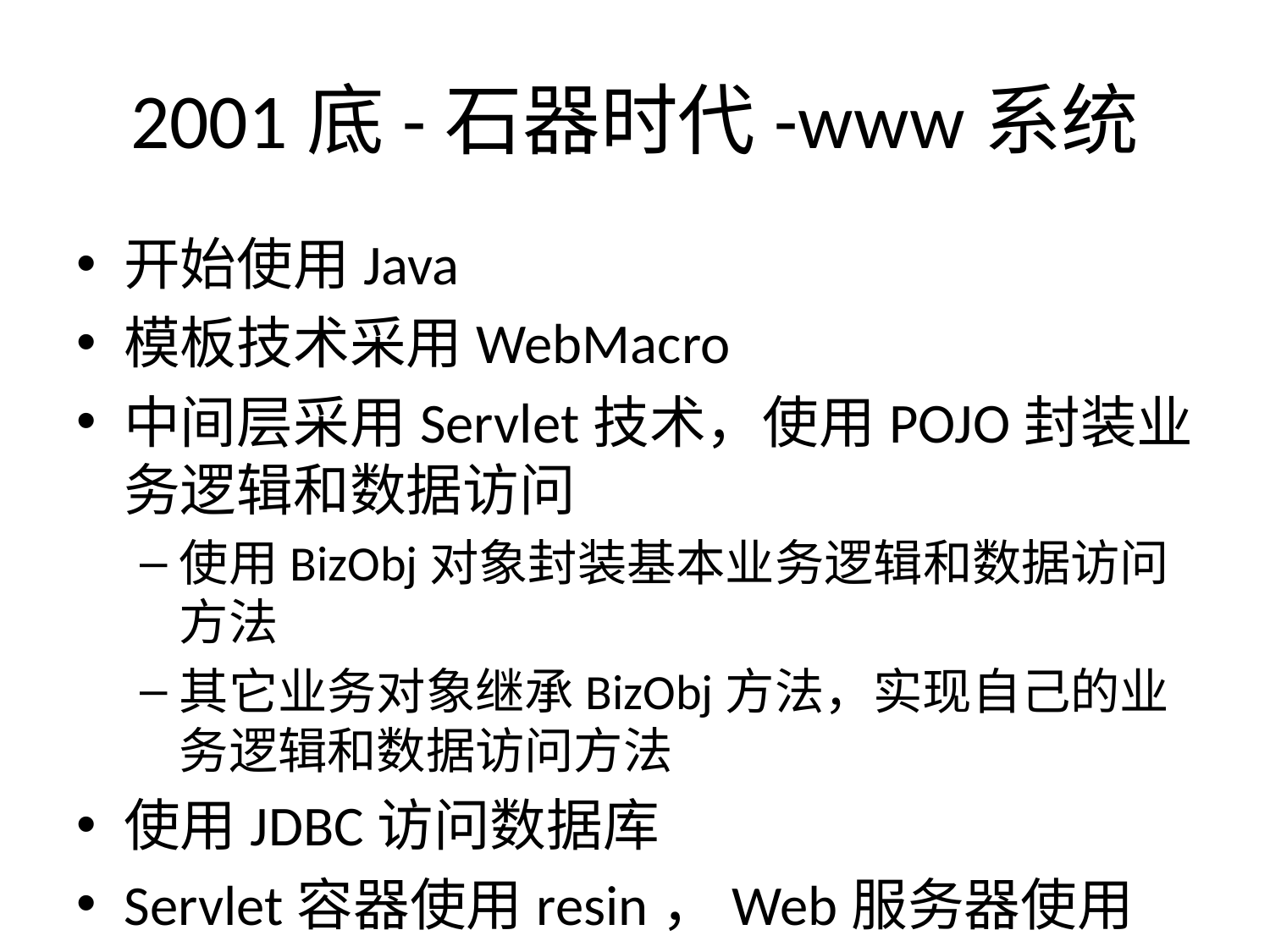

# 2001底-石器时代-www系统
开始使用Java
模板技术采用WebMacro
中间层采用Servlet技术，使用POJO封装业务逻辑和数据访问
使用BizObj对象封装基本业务逻辑和数据访问方法
其它业务对象继承BizObj方法，实现自己的业务逻辑和数据访问方法
使用JDBC访问数据库
Servlet容器使用resin，Web服务器使用Apache